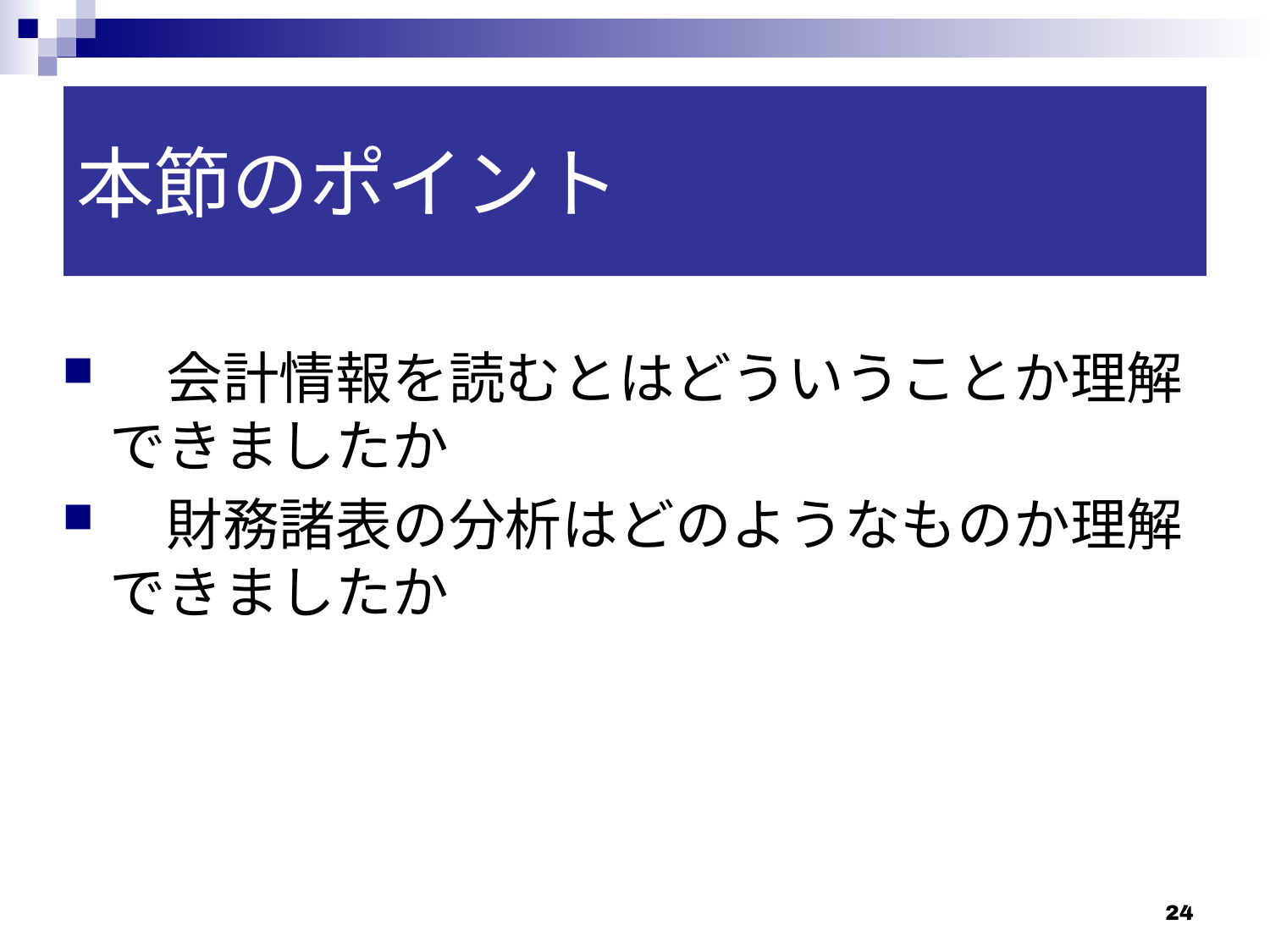

# 本節のポイント
　会計情報を読むとはどういうことか理解できましたか
　財務諸表の分析はどのようなものか理解できましたか
24